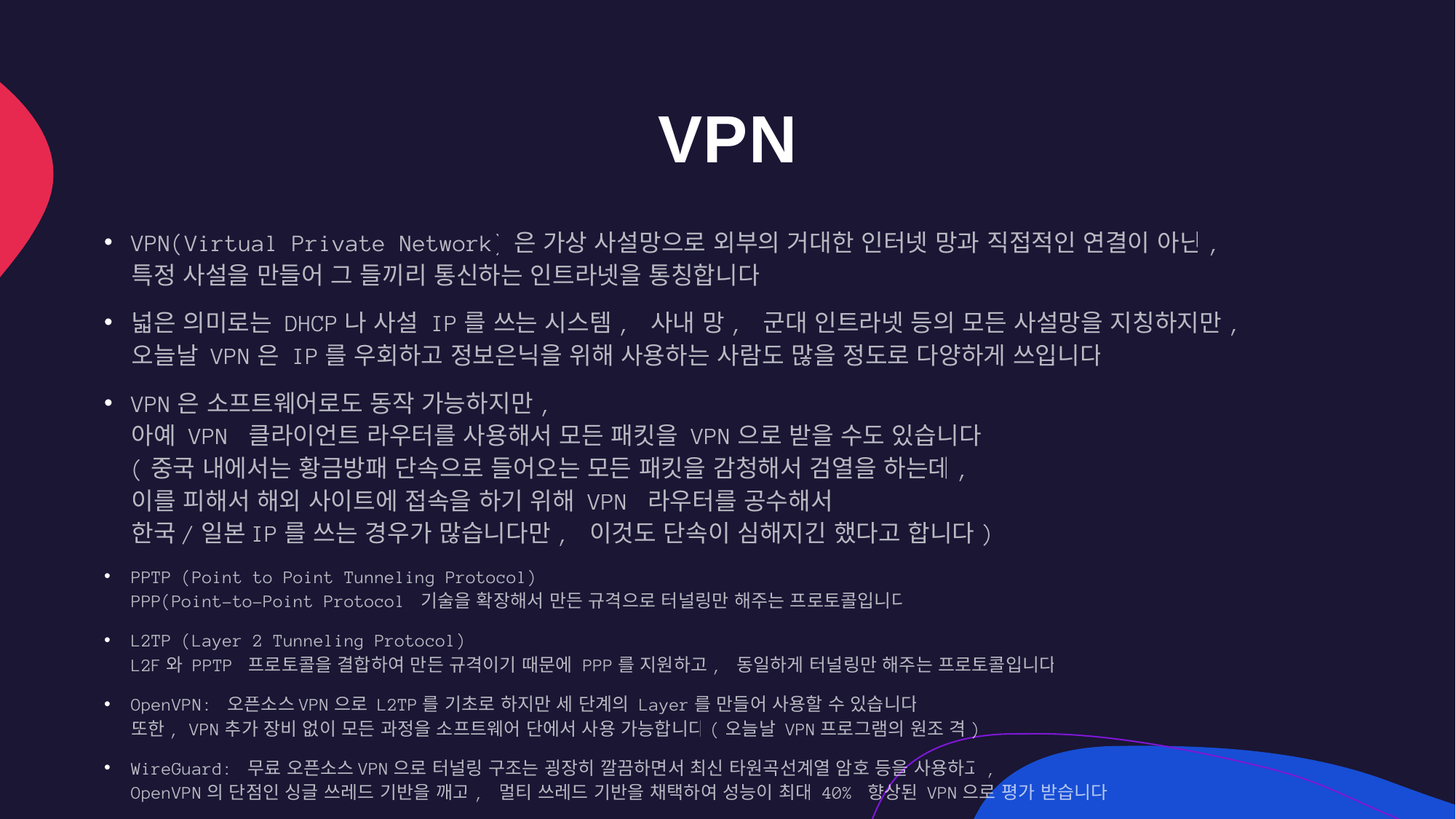

# VPN
VPN(Virtual Private Network)은 가상 사설망으로 외부의 거대한 인터넷 망과 직접적인 연결이 아닌,
특정 사설을 만들어 그 들끼리 통신하는 인트라넷을 통칭합니다
넓은 의미로는 DHCP나 사설 IP를 쓰는 시스템, 사내 망, 군대 인트라넷 등의 모든 사설망을 지칭하지만,
오늘날 VPN은 IP를 우회하고 정보은닉을 위해 사용하는 사람도 많을 정도로 다양하게 쓰입니다
VPN은 소프트웨어로도 동작 가능하지만,
아예 VPN 클라이언트 라우터를 사용해서 모든 패킷을 VPN으로 받을 수도 있습니다
(중국 내에서는 황금방패 단속으로 들어오는 모든 패킷을 감청해서 검열을 하는데,
이를 피해서 해외 사이트에 접속을 하기 위해 VPN 라우터를 공수해서
한국/일본IP를 쓰는 경우가 많습니다만, 이것도 단속이 심해지긴 했다고 합니다)
PPTP (Point to Point Tunneling Protocol):
PPP(Point-to-Point Protocol)기술을 확장해서 만든 규격으로 터널링만 해주는 프로토콜입니다
L2TP (Layer 2 Tunneling Protocol):
L2F와 PPTP 프로토콜을 결합하여 만든 규격이기 때문에 PPP를 지원하고, 동일하게 터널링만 해주는 프로토콜입니다
OpenVPN: 오픈소스VPN으로 L2TP를 기초로 하지만 세 단계의 Layer를 만들어 사용할 수 있습니다
또한, VPN추가 장비 없이 모든 과정을 소프트웨어 단에서 사용 가능합니다(오늘날 VPN프로그램의 원조 격)
WireGuard: 무료 오픈소스VPN으로 터널링 구조는 굉장히 깔끔하면서 최신 타원곡선계열 암호 등을 사용하고,
OpenVPN의 단점인 싱글 쓰레드 기반을 깨고, 멀티 쓰레드 기반을 채택하여 성능이 최대 40% 향상된 VPN으로 평가 받습니다